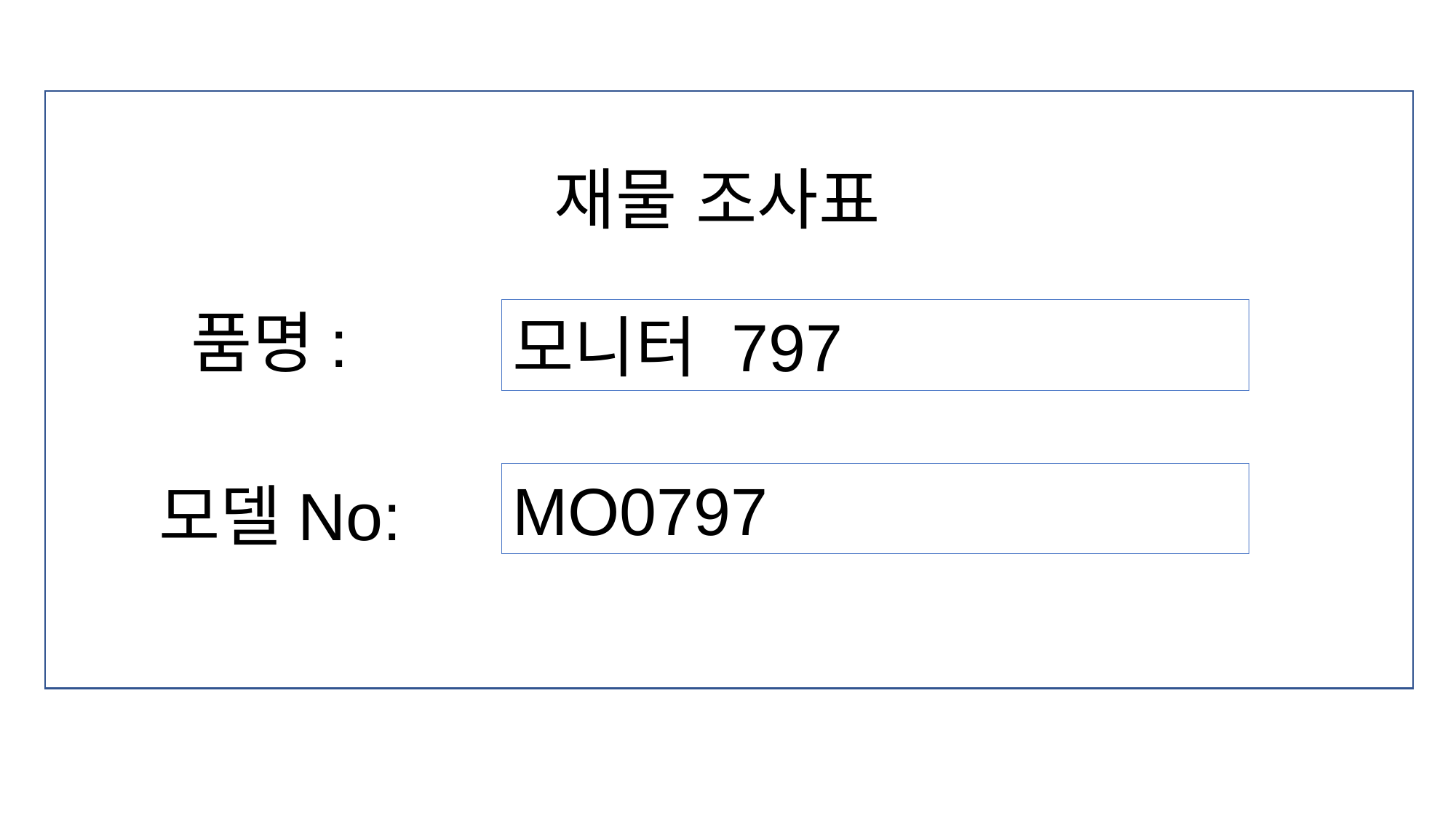

재물 조사표
품명:
모니터 797
MO0797
모델No: